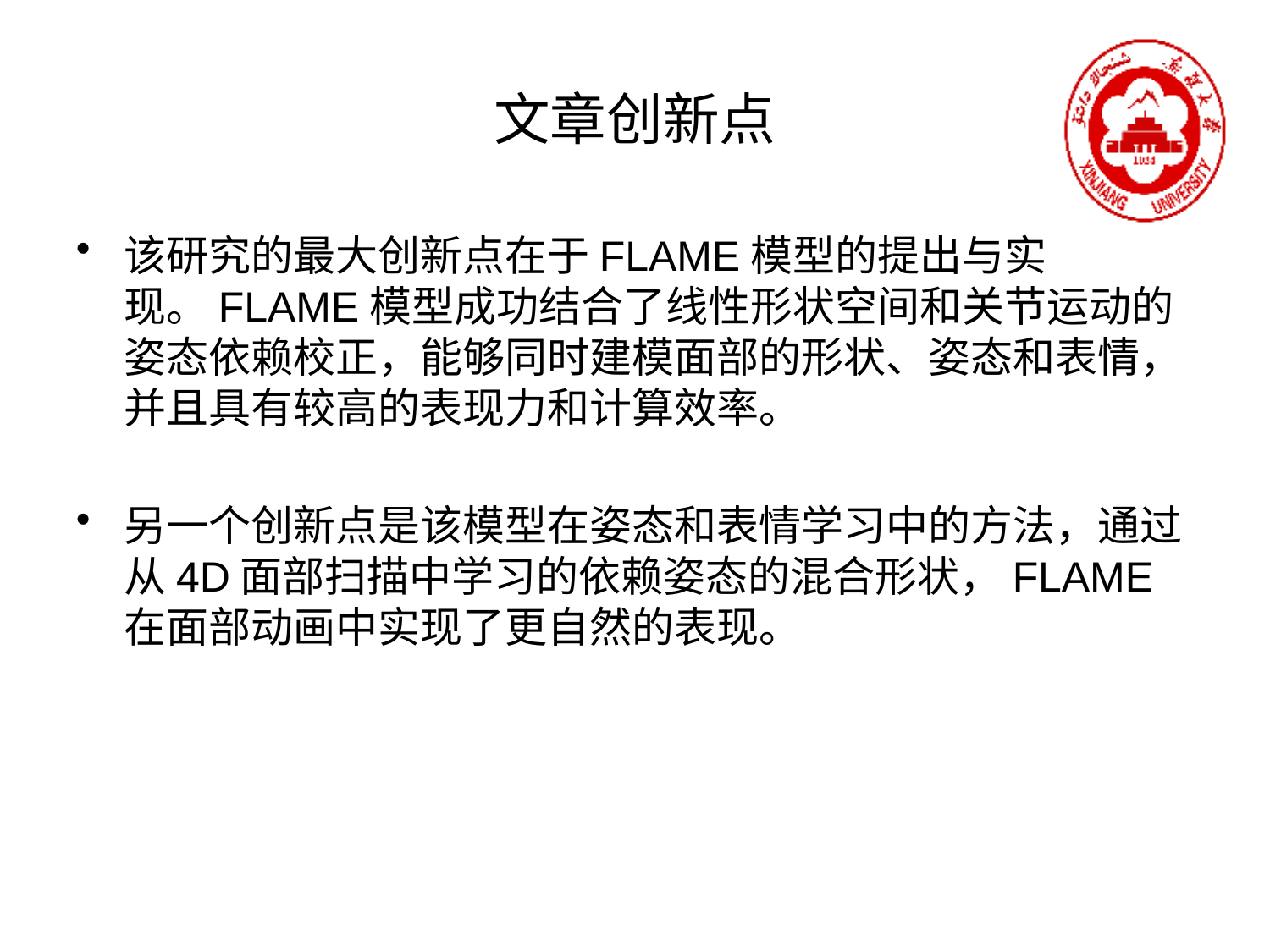

# 文章创新点
该研究的最大创新点在于FLAME模型的提出与实现。FLAME模型成功结合了线性形状空间和关节运动的姿态依赖校正，能够同时建模面部的形状、姿态和表情，并且具有较高的表现力和计算效率。

另一个创新点是该模型在姿态和表情学习中的方法，通过从4D面部扫描中学习的依赖姿态的混合形状，FLAME在面部动画中实现了更自然的表现。